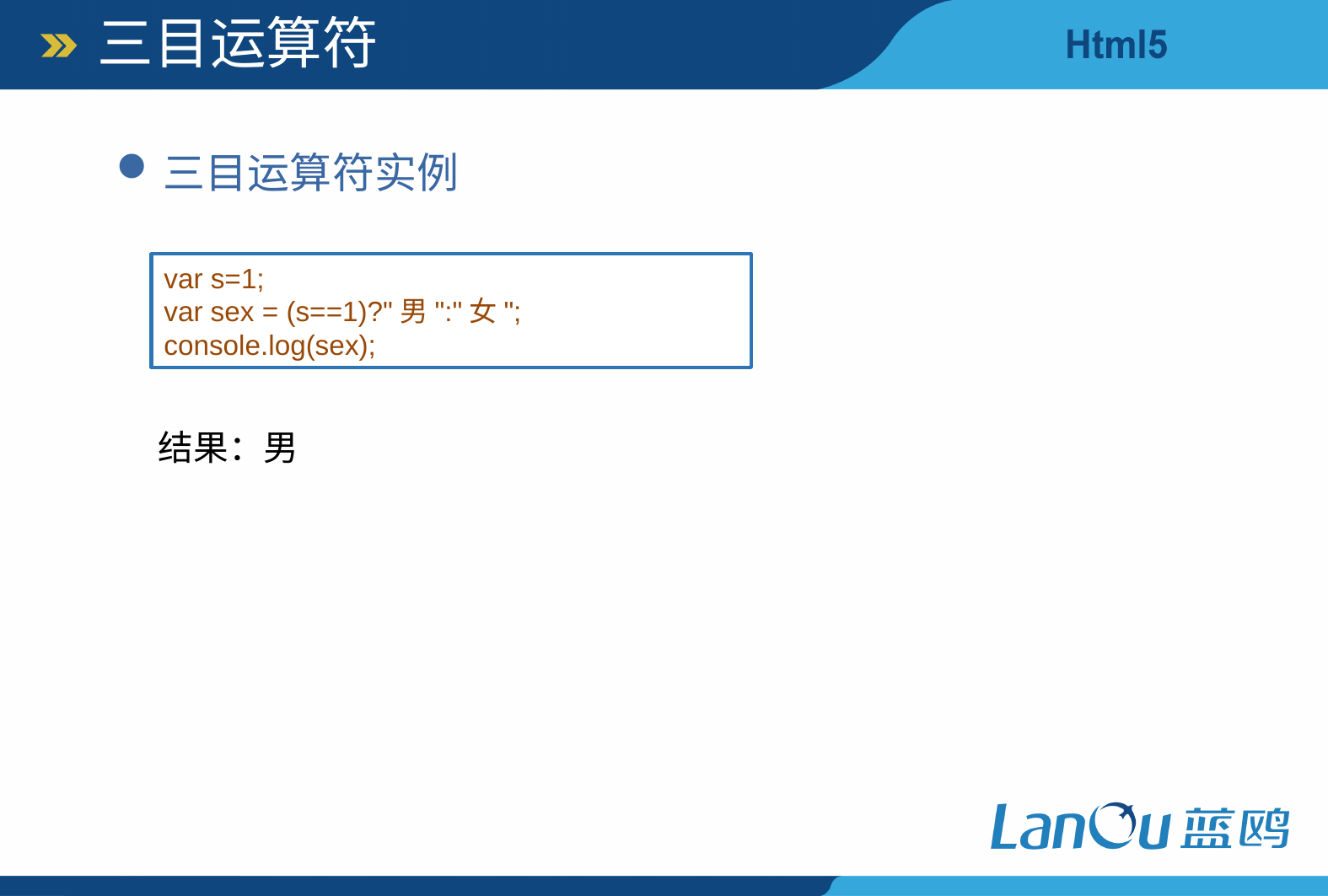

三目运算符
三目运算符实例
var s=1;
var sex = (s==1)?"男":"女";
console.log(sex);
结果：男